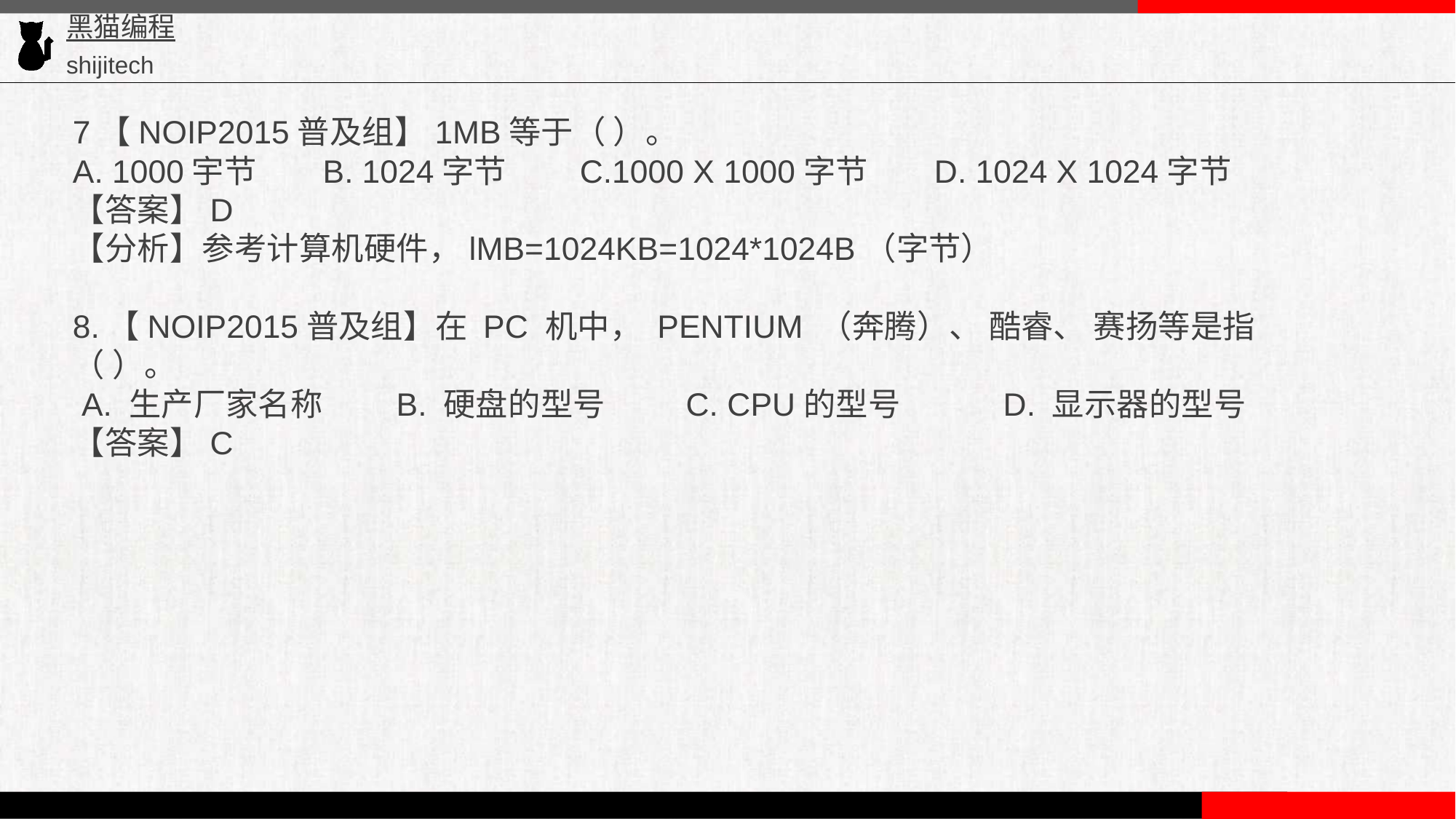

7【NOIP2015普及组】1MB等于（ ）。
A. 1000宇节        B. 1024字节         C.1000 X 1000字节        D. 1024 X 1024字节
【答案】D
【分析】参考计算机硬件，lMB=1024KB=1024*1024B（字节）

8.【NOIP2015普及组】在 PC 机中， PENTIUM （奔腾）、 酷睿、 赛扬等是指（ ）。
 A. 生产厂家名称         B. 硬盘的型号          C. CPU的型号             D. 显示器的型号
【答案】C